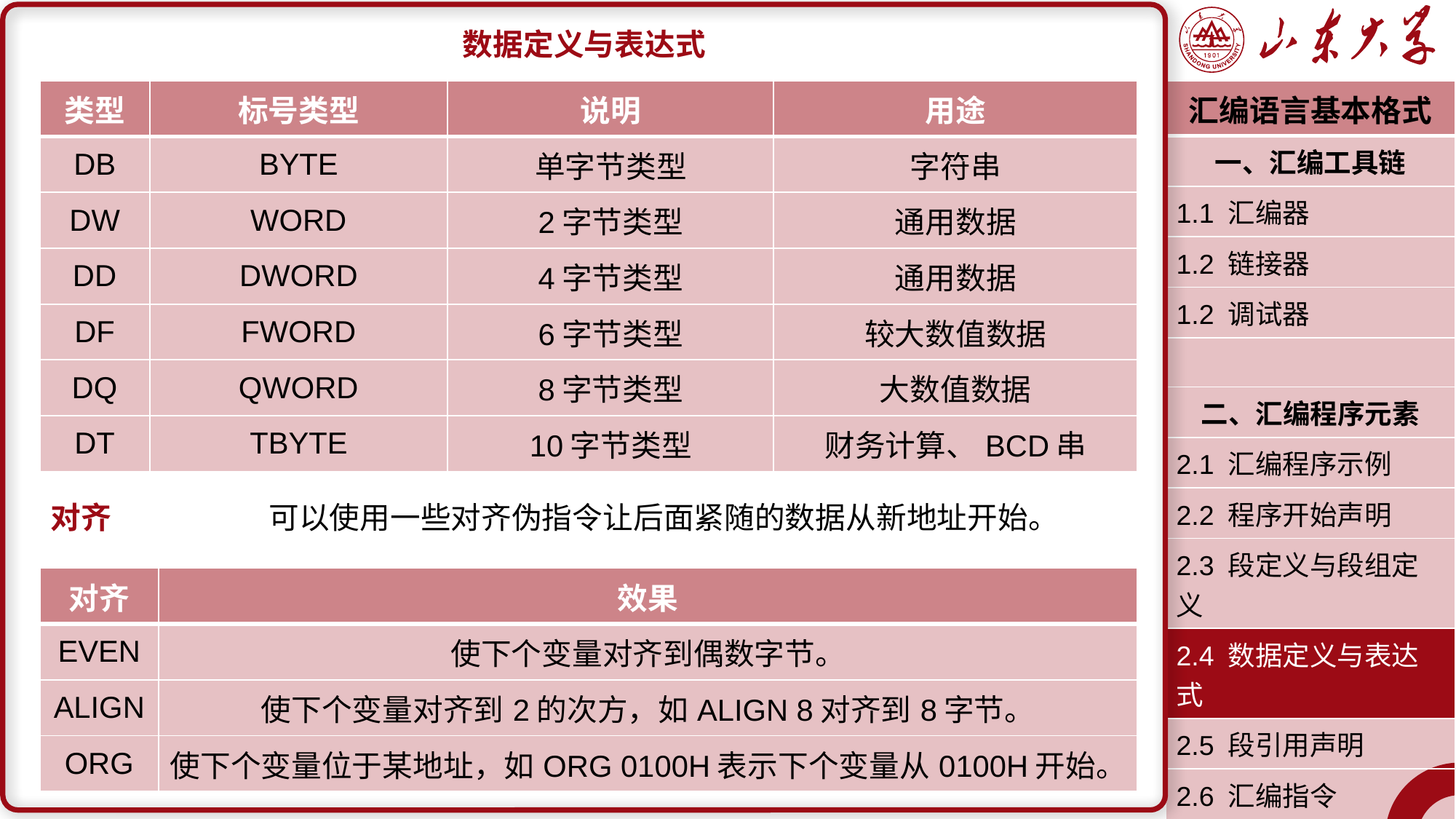

数据定义与表达式

对齐		可以使用一些对齐伪指令让后面紧随的数据从新地址开始。
| 类型 | 标号类型 | 说明 | 用途 |
| --- | --- | --- | --- |
| DB | BYTE | 单字节类型 | 字符串 |
| DW | WORD | 2字节类型 | 通用数据 |
| DD | DWORD | 4字节类型 | 通用数据 |
| DF | FWORD | 6字节类型 | 较大数值数据 |
| DQ | QWORD | 8字节类型 | 大数值数据 |
| DT | TBYTE | 10字节类型 | 财务计算、BCD串 |
| 汇编语言基本格式 |
| --- |
| 一、汇编工具链 |
| 1.1 汇编器 |
| 1.2 链接器 |
| 1.2 调试器 |
|  |
| 二、汇编程序元素 |
| 2.1 汇编程序示例 |
| 2.2 程序开始声明 |
| 2.3 段定义与段组定义 |
| 2.4 数据定义与表达式 |
| 2.5 段引用声明 |
| 2.6 汇编指令 |
| 2.7 程序结束声明 |
| 潘润宇 2022.09 |
| 对齐 | 效果 |
| --- | --- |
| EVEN | 使下个变量对齐到偶数字节。 |
| ALIGN | 使下个变量对齐到2的次方，如ALIGN 8对齐到8字节。 |
| ORG | 使下个变量位于某地址，如ORG 0100H表示下个变量从0100H开始。 |